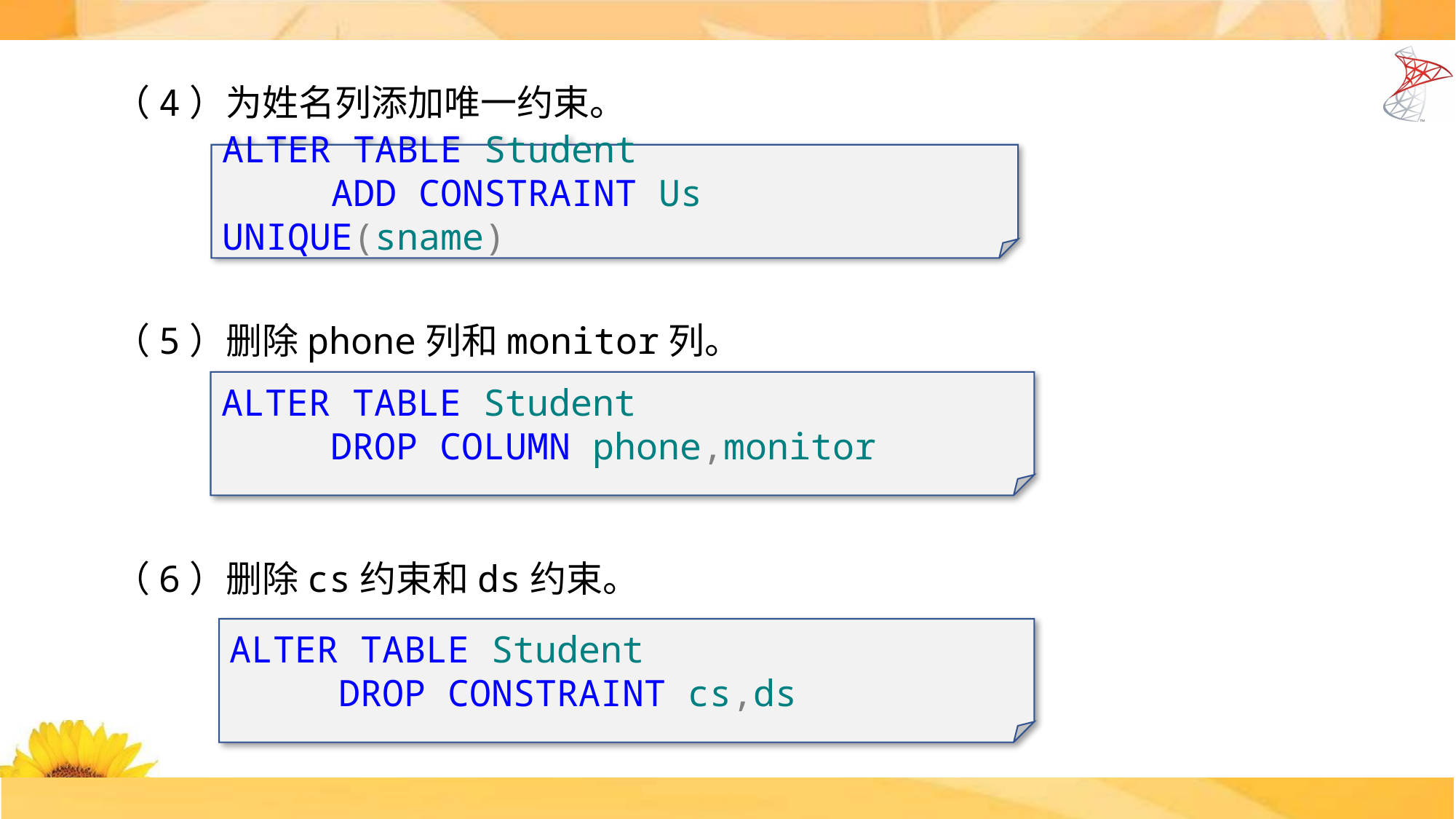

（4）为姓名列添加唯一约束。

（5）删除phone列和monitor列。

（6）删除cs约束和ds约束。

ALTER TABLE Student
	ADD CONSTRAINT Us UNIQUE(sname)

ALTER TABLE Student
	DROP COLUMN phone,monitor
ALTER TABLE Student
	DROP CONSTRAINT cs,ds